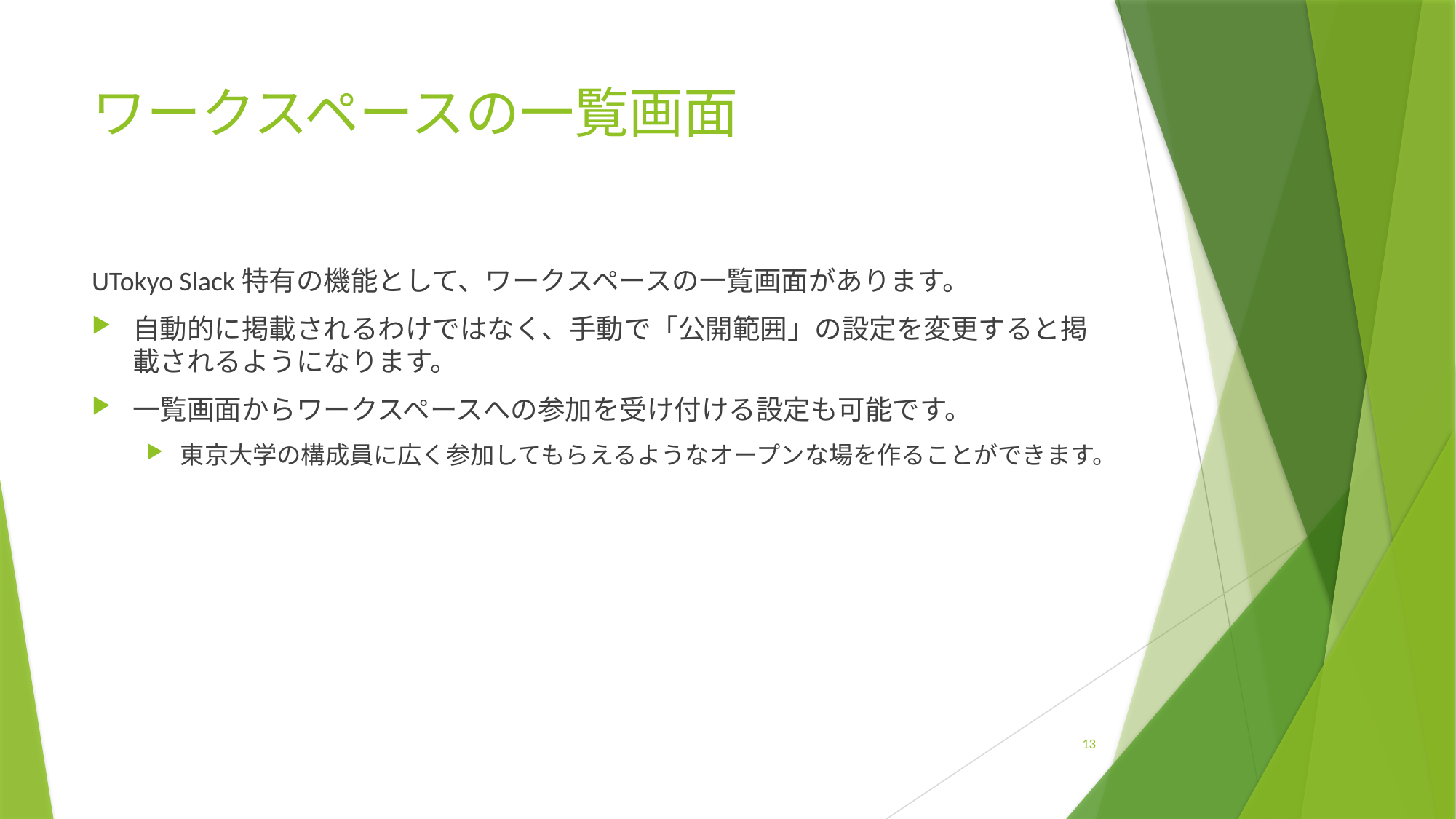

# ワークスペースの一覧画面
UTokyo Slack特有の機能として、ワークスペースの一覧画面があります。
自動的に掲載されるわけではなく、手動で「公開範囲」の設定を変更すると掲載されるようになります。
一覧画面からワークスペースへの参加を受け付ける設定も可能です。
東京大学の構成員に広く参加してもらえるようなオープンな場を作ることができます。
13